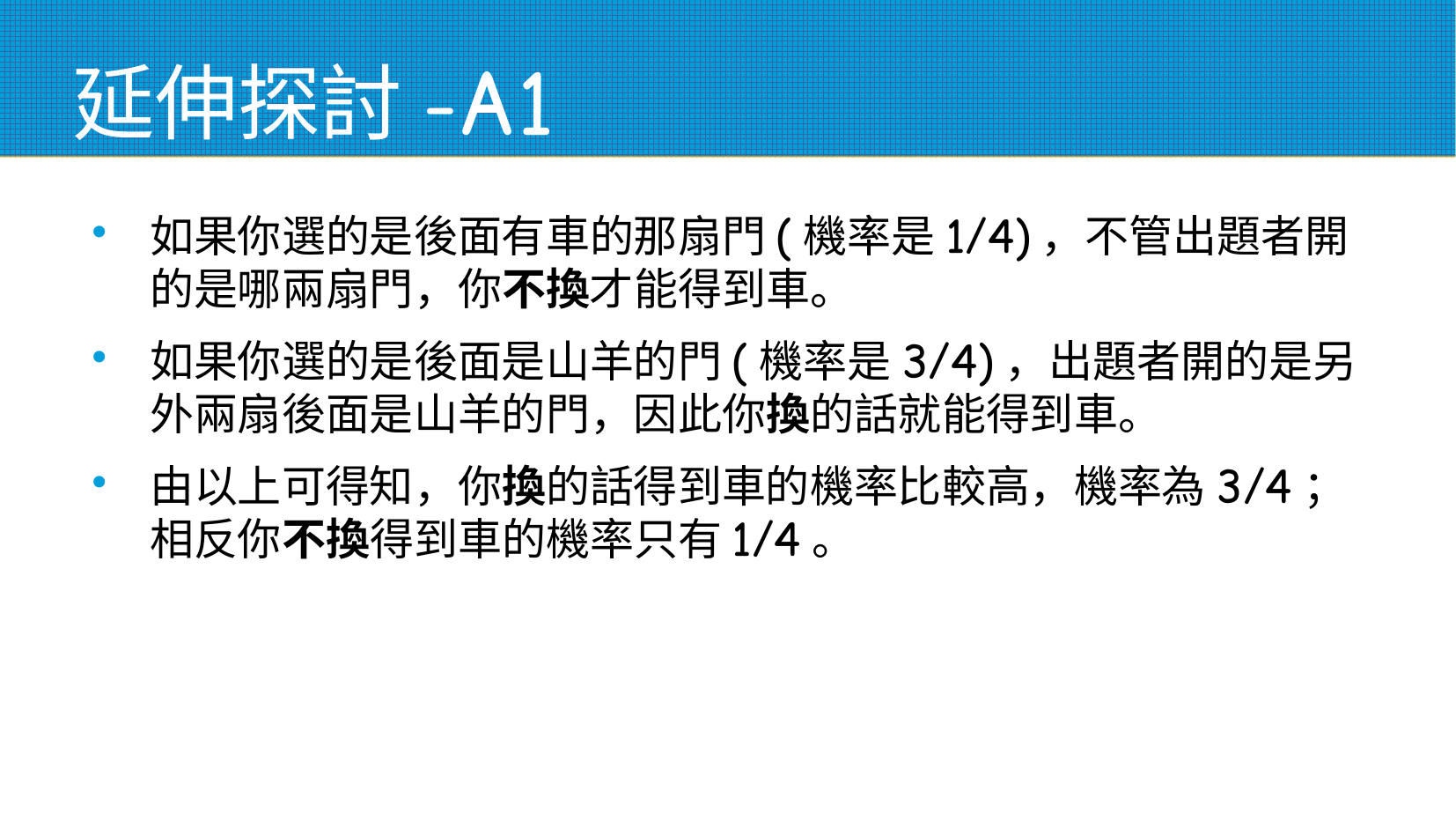

延伸探討-A1
如果你選的是後面有車的那扇門(機率是1/4)，不管出題者開的是哪兩扇門，你不換才能得到車。
如果你選的是後面是山羊的門(機率是3/4)，出題者開的是另外兩扇後面是山羊的門，因此你換的話就能得到車。
由以上可得知，你換的話得到車的機率比較高，機率為3/4；相反你不換得到車的機率只有1/4。